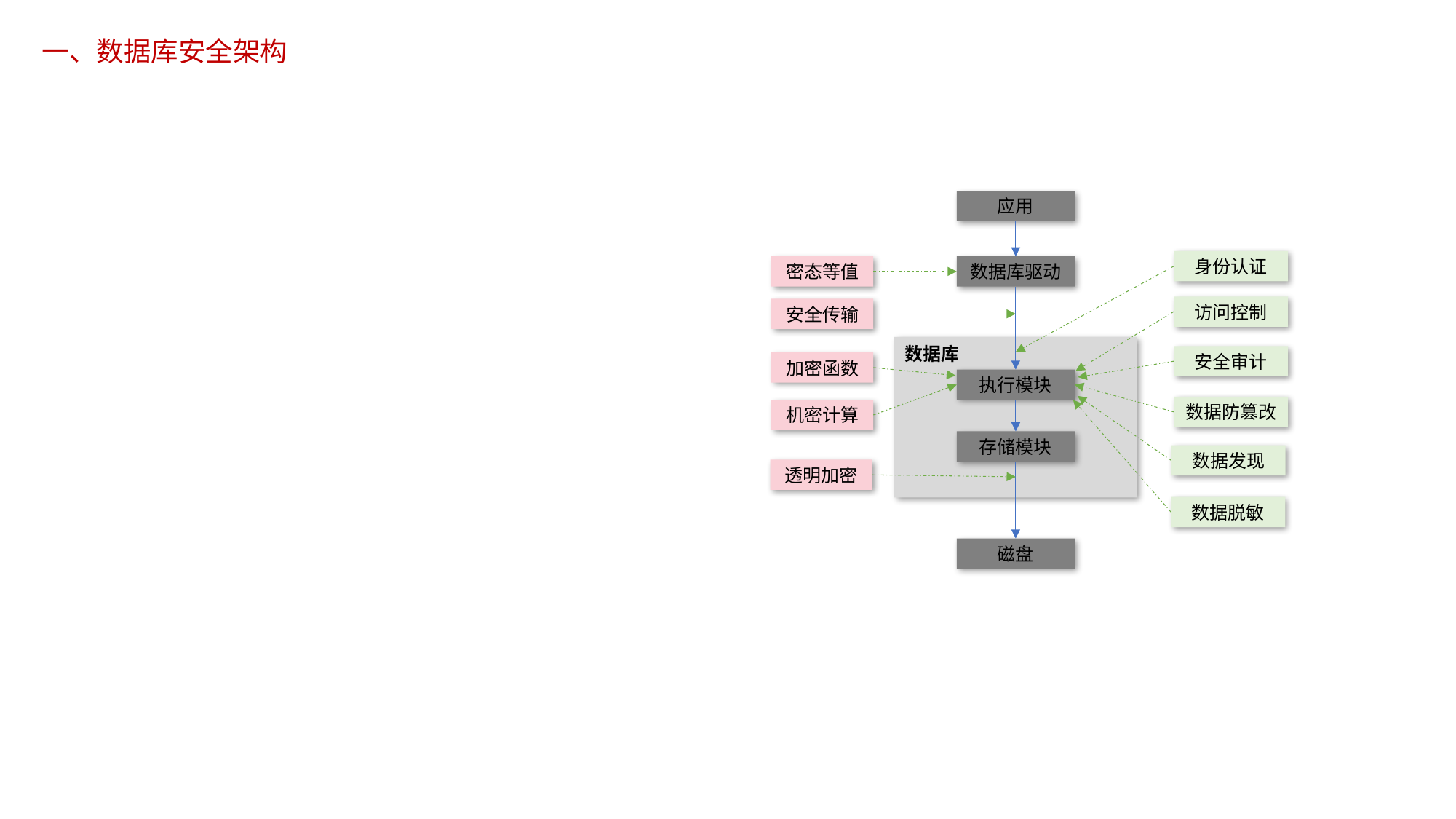

一、数据库安全架构
应用
身份认证
密态等值
数据库驱动
访问控制
安全传输
数据库
安全审计
加密函数
执行模块
数据防篡改
机密计算
存储模块
数据发现
透明加密
数据脱敏
磁盘